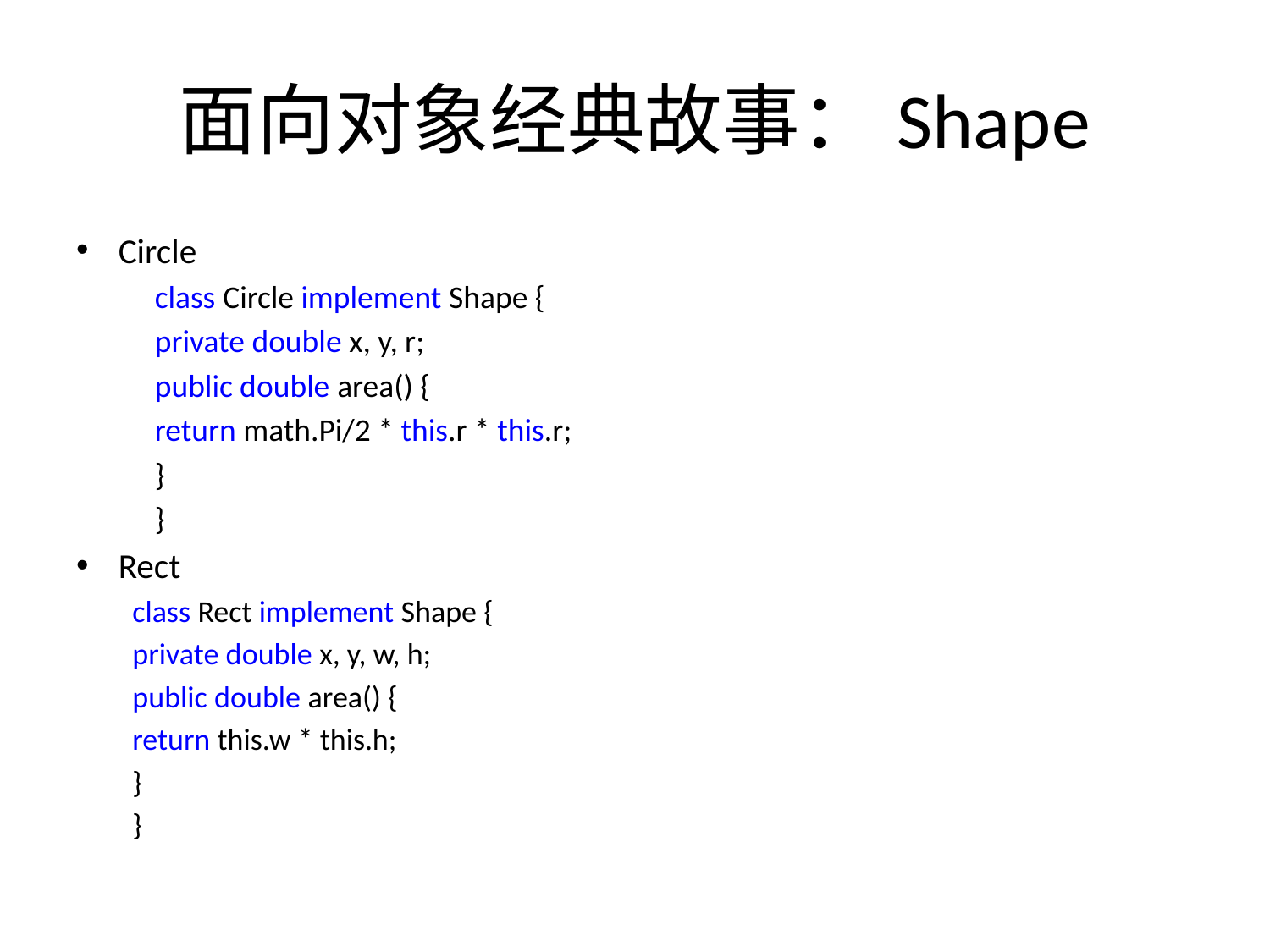

# 面向对象经典故事：Shape
Circle
	class Circle implement Shape {
		private double x, y, r;
		public double area() {
			return math.Pi/2 * this.r * this.r;
		}
	}
Rect
class Rect implement Shape {
	private double x, y, w, h;
	public double area() {
		return this.w * this.h;
	}
}